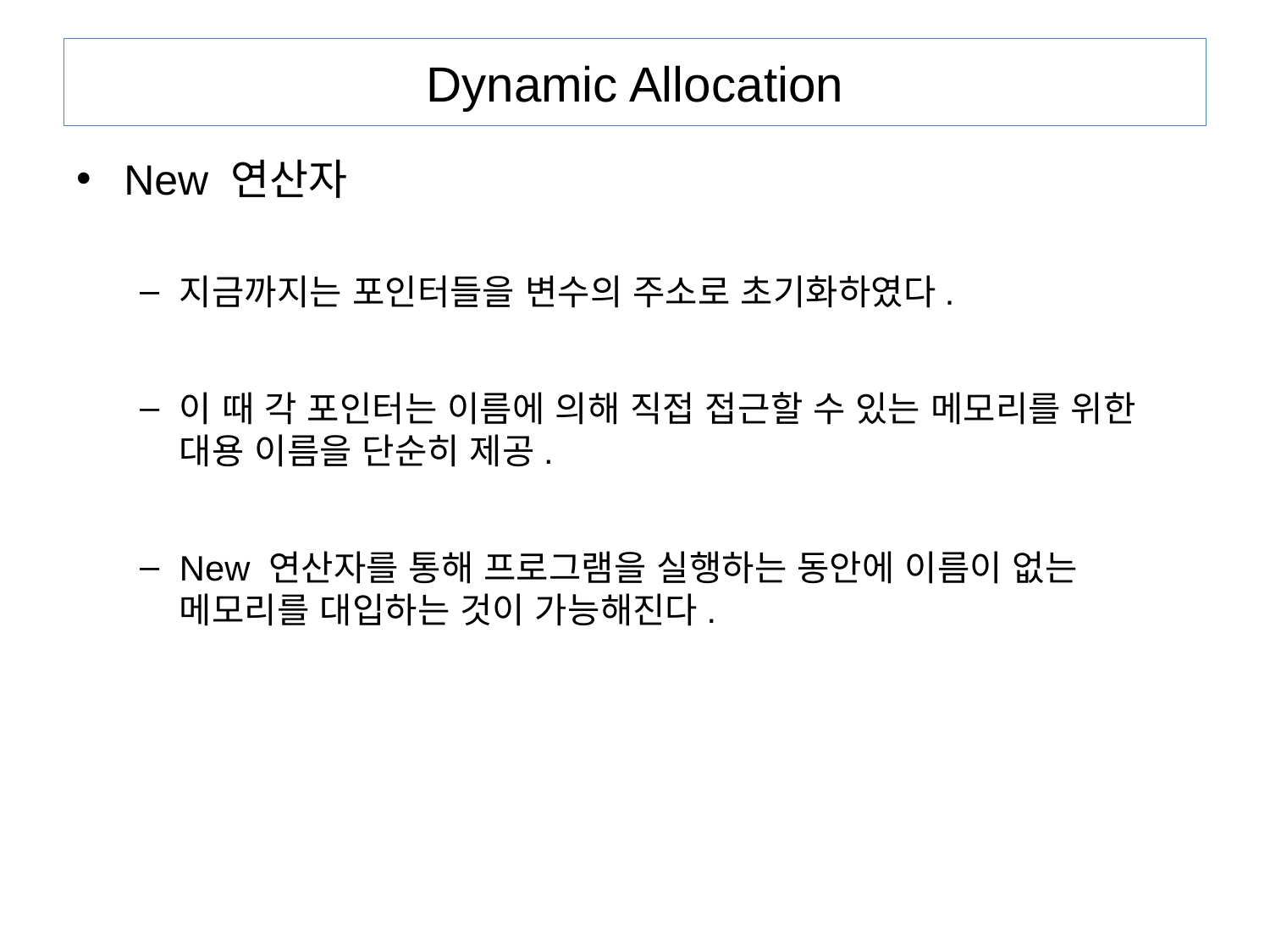

# Dynamic Allocation
New 연산자

지금까지는 포인터들을 변수의 주소로 초기화하였다.

이 때 각 포인터는 이름에 의해 직접 접근할 수 있는 메모리를 위한 대용 이름을 단순히 제공.

New 연산자를 통해 프로그램을 실행하는 동안에 이름이 없는 메모리를 대입하는 것이 가능해진다.